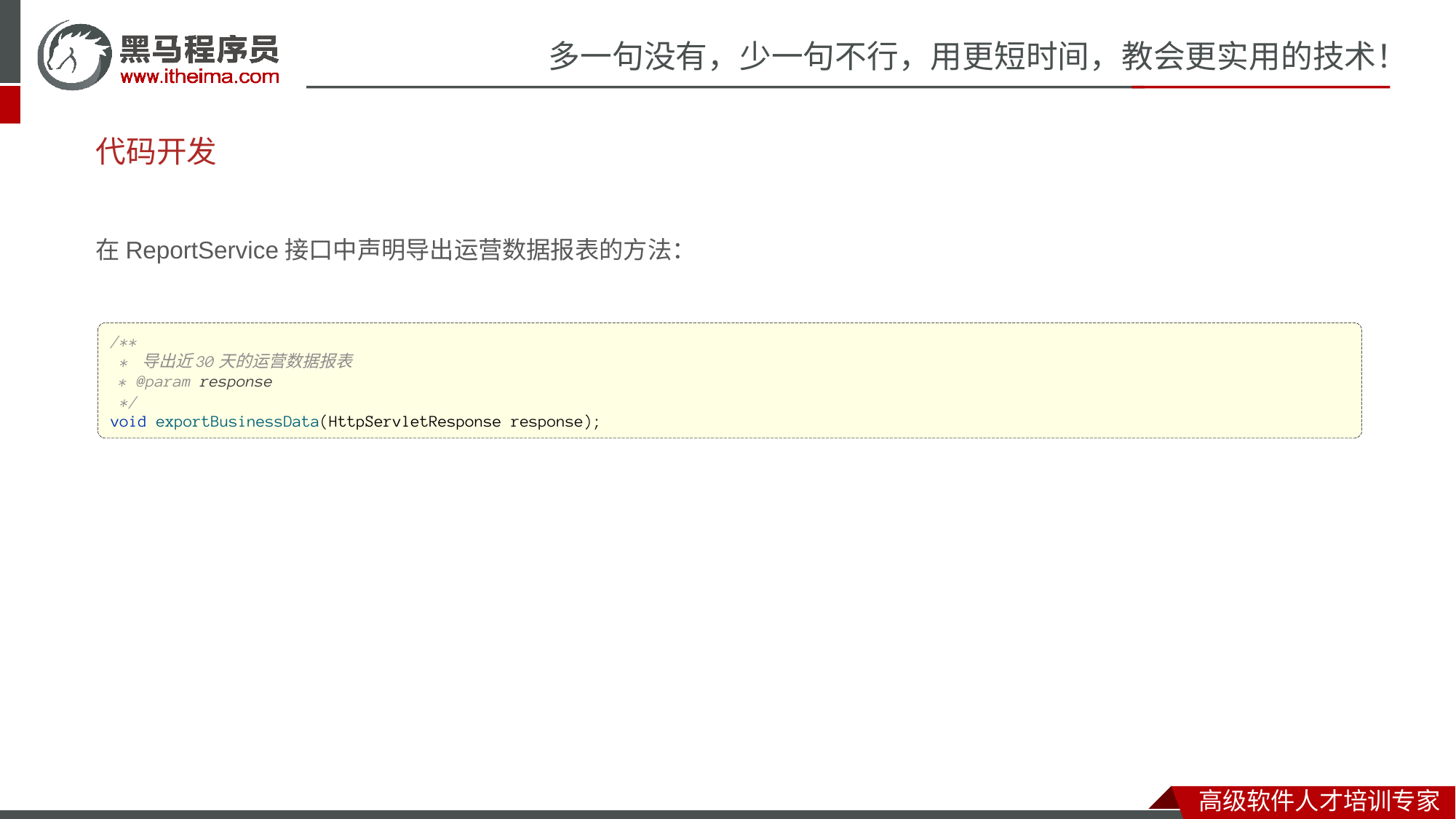

# 代码开发
在ReportService接口中声明导出运营数据报表的方法：
/**
 * 导出近30天的运营数据报表
 * @param response
 */
void exportBusinessData(HttpServletResponse response);